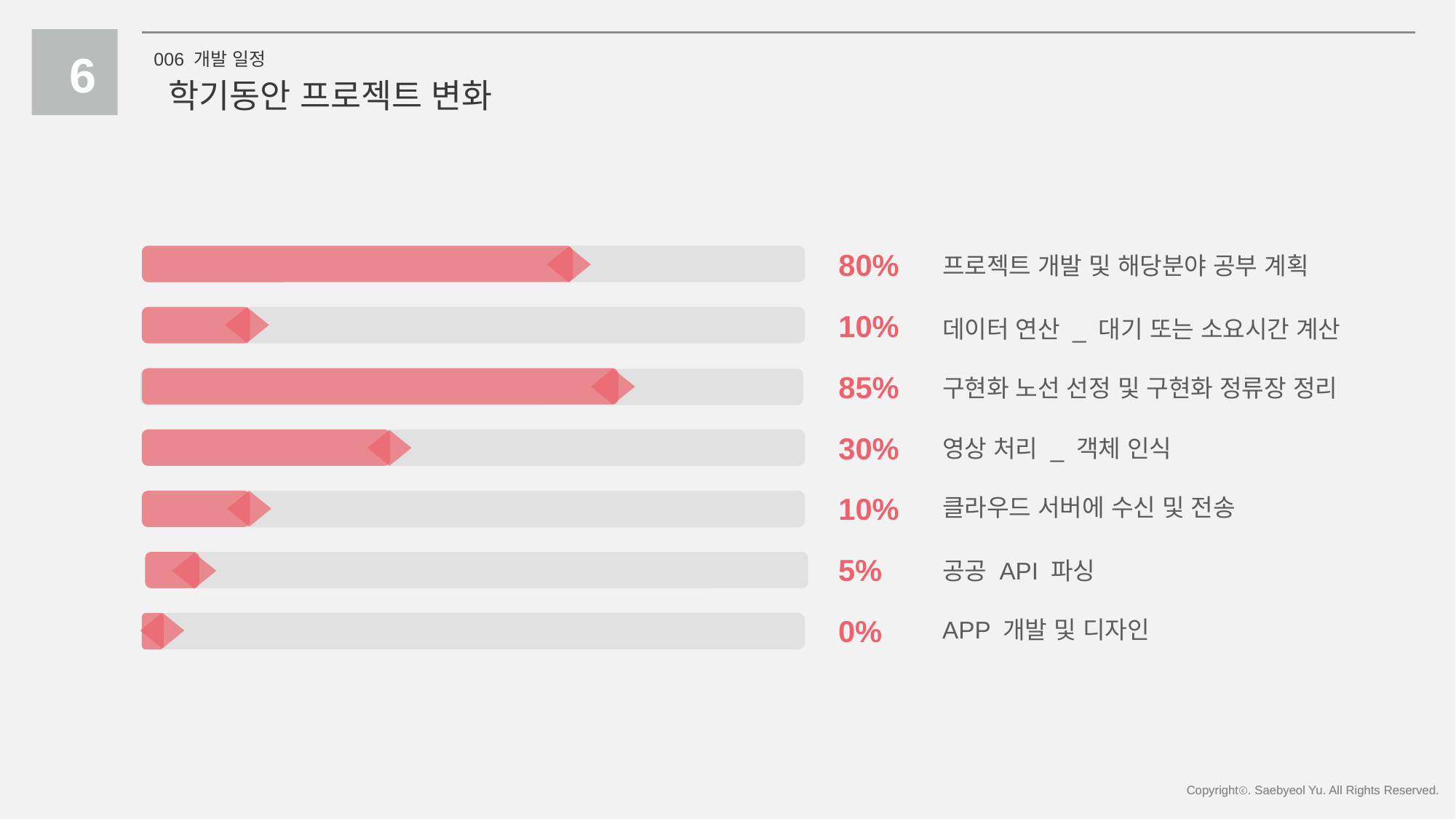

6
006 개발 일정
학기동안 프로젝트 변화
80%
프로젝트 개발 및 해당분야 공부 계획

10%

데이터 연산 _ 대기 또는 소요시간 계산
85%
구현화 노선 선정 및 구현화 정류장 정리

30%
영상 처리 _ 객체 인식

10%
클라우드 서버에 수신 및 전송

5%
공공 API 파싱

0%
APP 개발 및 디자인

Copyrightⓒ. Saebyeol Yu. All Rights Reserved.